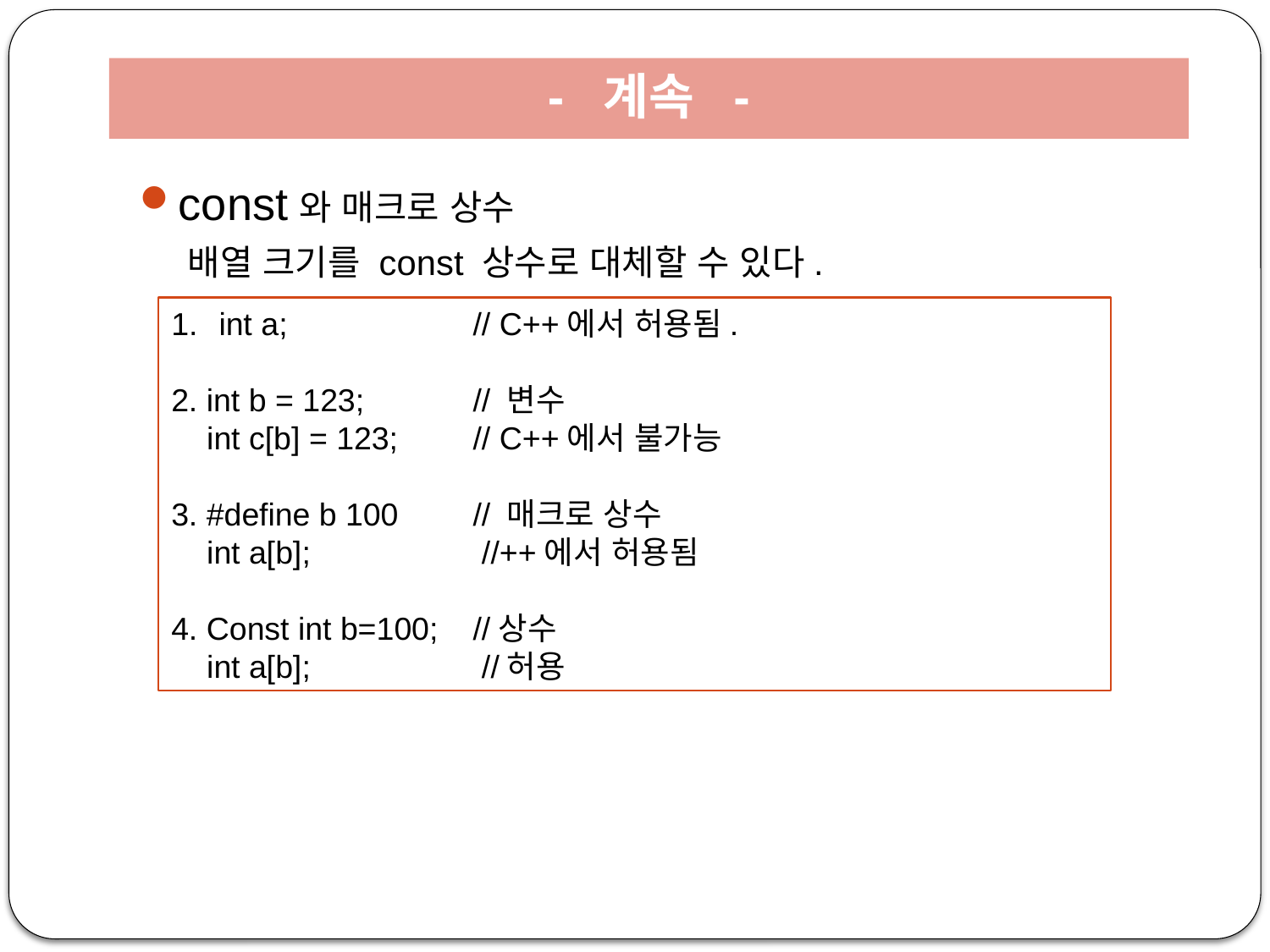

# -  계속  -
const와 매크로 상수
    배열 크기를 const 상수로 대체할 수 있다.

int a; 		// C++에서 허용됨.

2. int b = 123; 	// 변수
    int c[b] = 123; 	// C++에서 불가능

3. #define b 100 	// 매크로 상수
    int a[b]; 		 //++에서 허용됨

4. Const int b=100; 	//상수
    int a[b]; 		 //허용